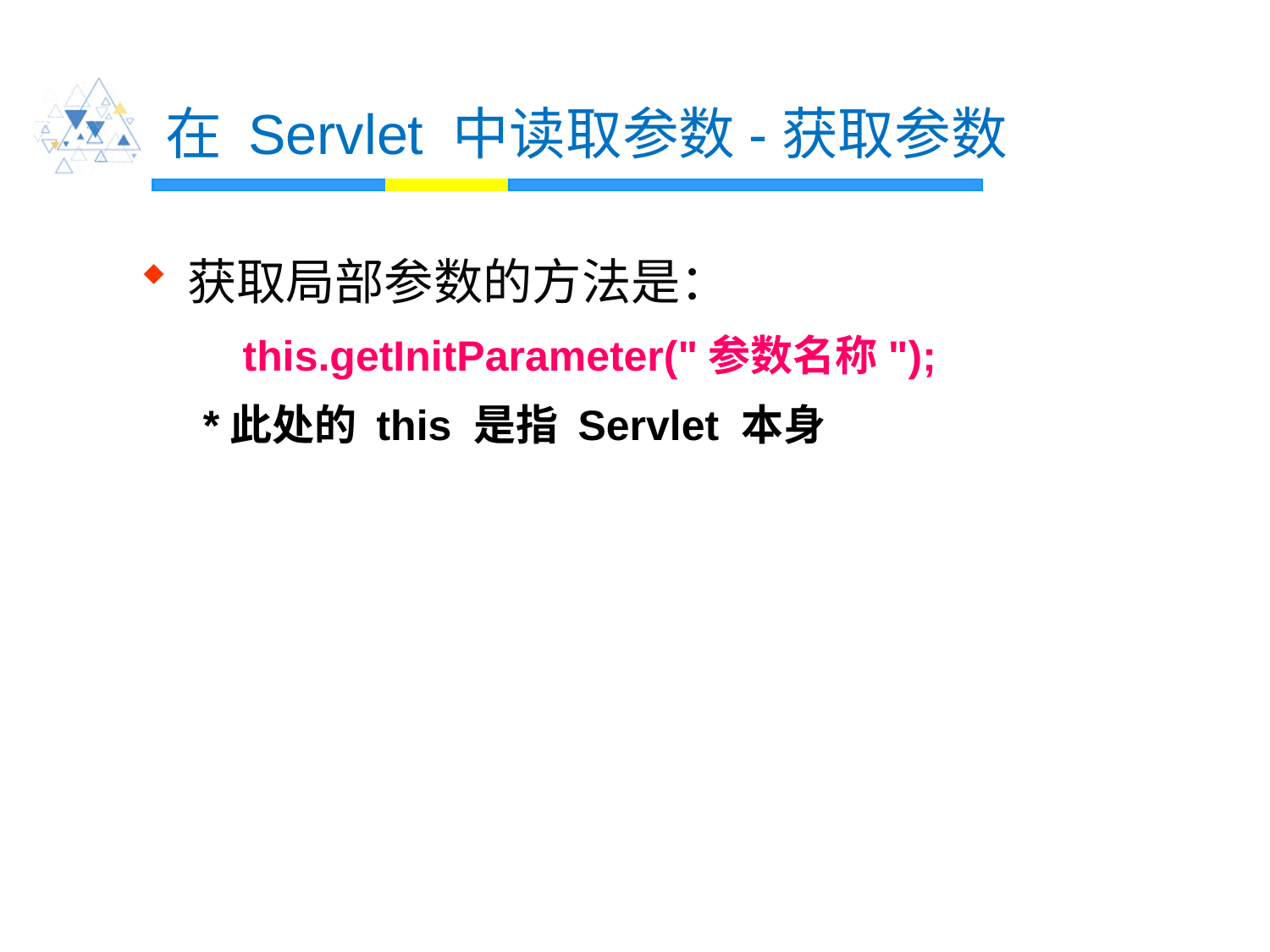

# 在 Servlet 中读取参数-获取参数
获取局部参数的方法是：
   	this.getInitParameter("参数名称");
*此处的 this 是指 Servlet 本身